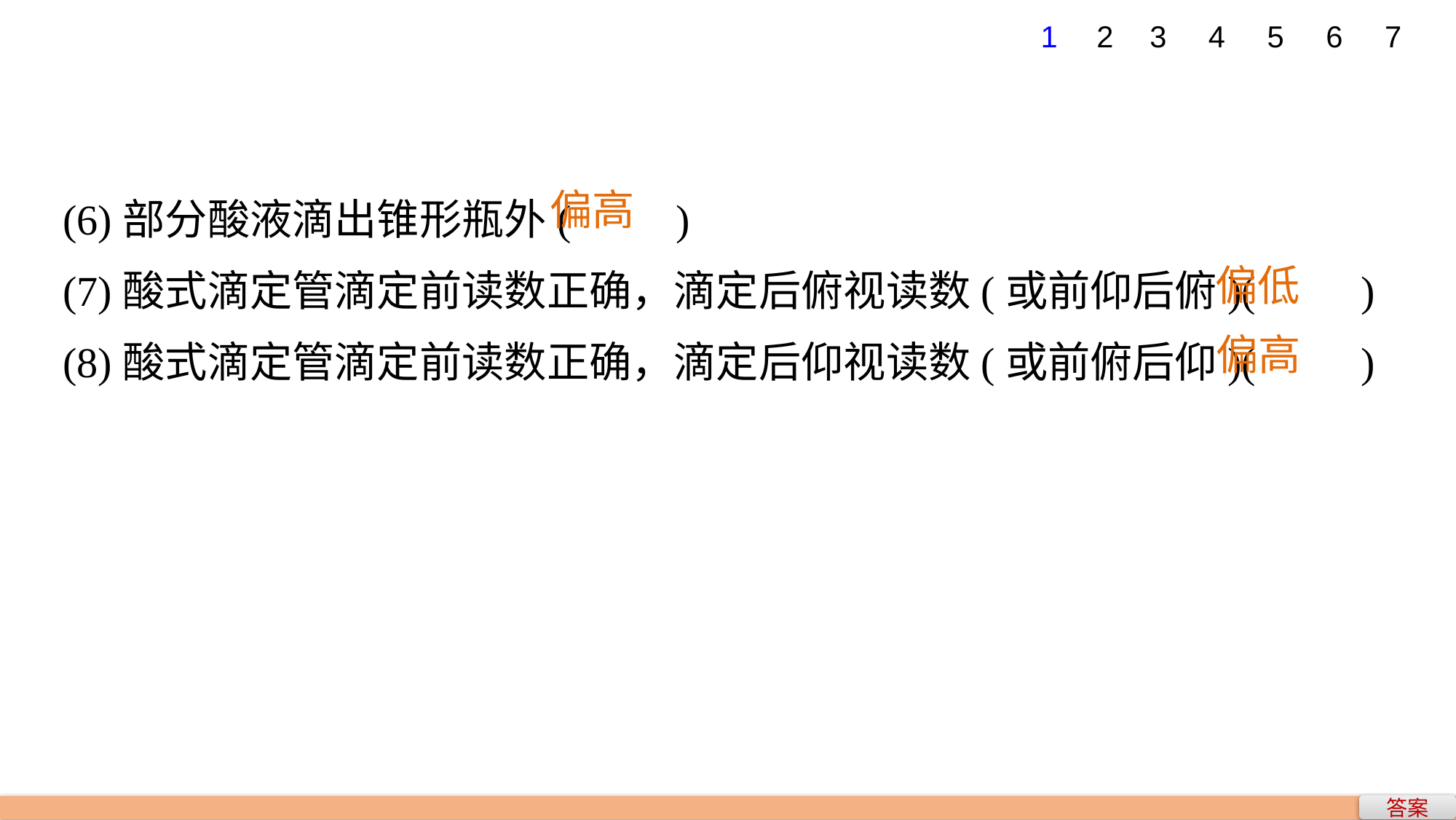

7
1
2
3
4
5
6
(6)部分酸液滴出锥形瓶外(　　)
(7)酸式滴定管滴定前读数正确，滴定后俯视读数(或前仰后俯)(　　)
(8)酸式滴定管滴定前读数正确，滴定后仰视读数(或前俯后仰)(　　)
偏高
偏低
偏高
答案